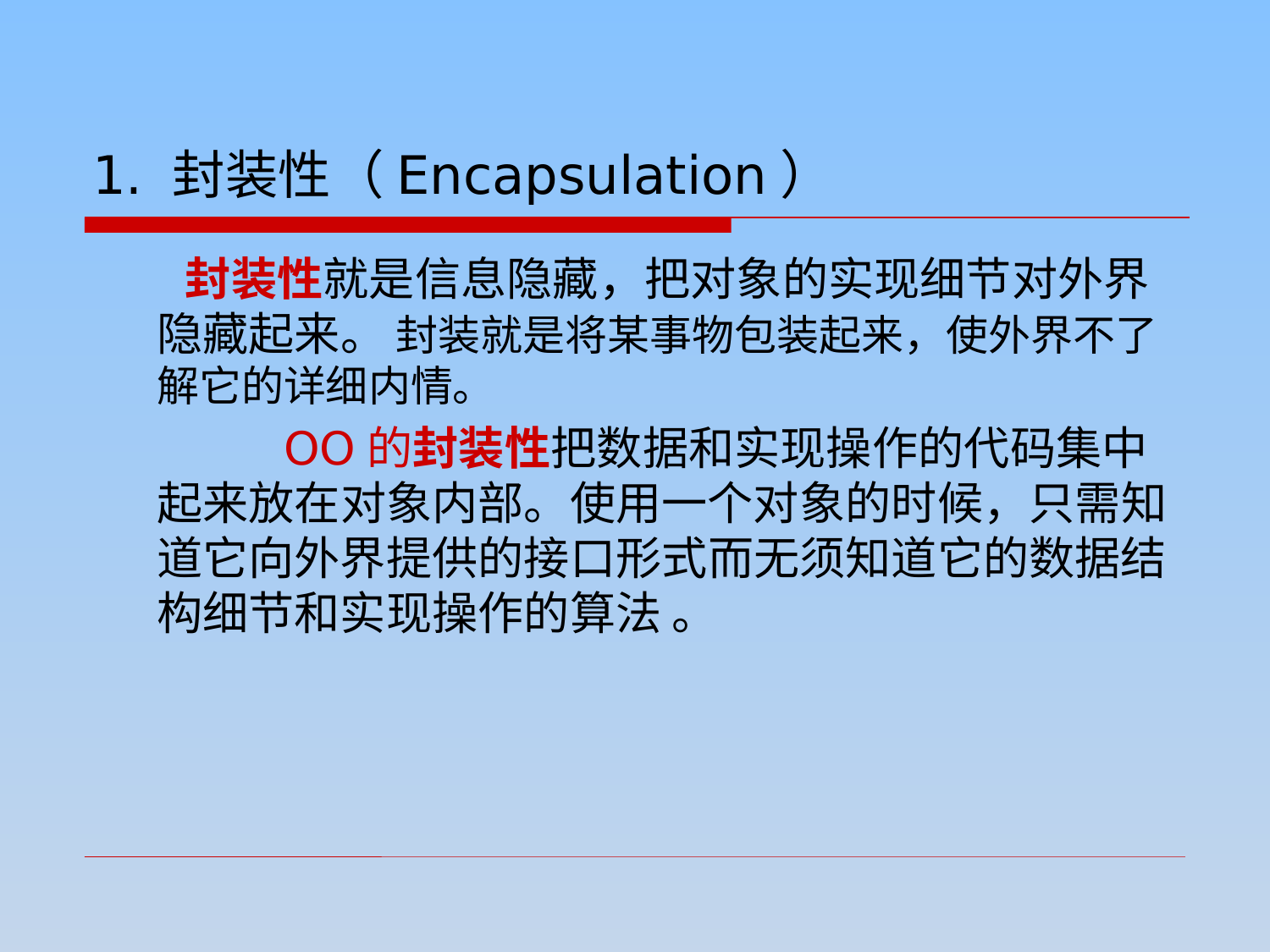

1. 封装性（Encapsulation）
        封装性就是信息隐藏，把对象的实现细节对外界隐藏起来。 封装就是将某事物包装起来，使外界不了解它的详细内情。
		OO的封装性把数据和实现操作的代码集中起来放在对象内部。使用一个对象的时候，只需知道它向外界提供的接口形式而无须知道它的数据结构细节和实现操作的算法 。